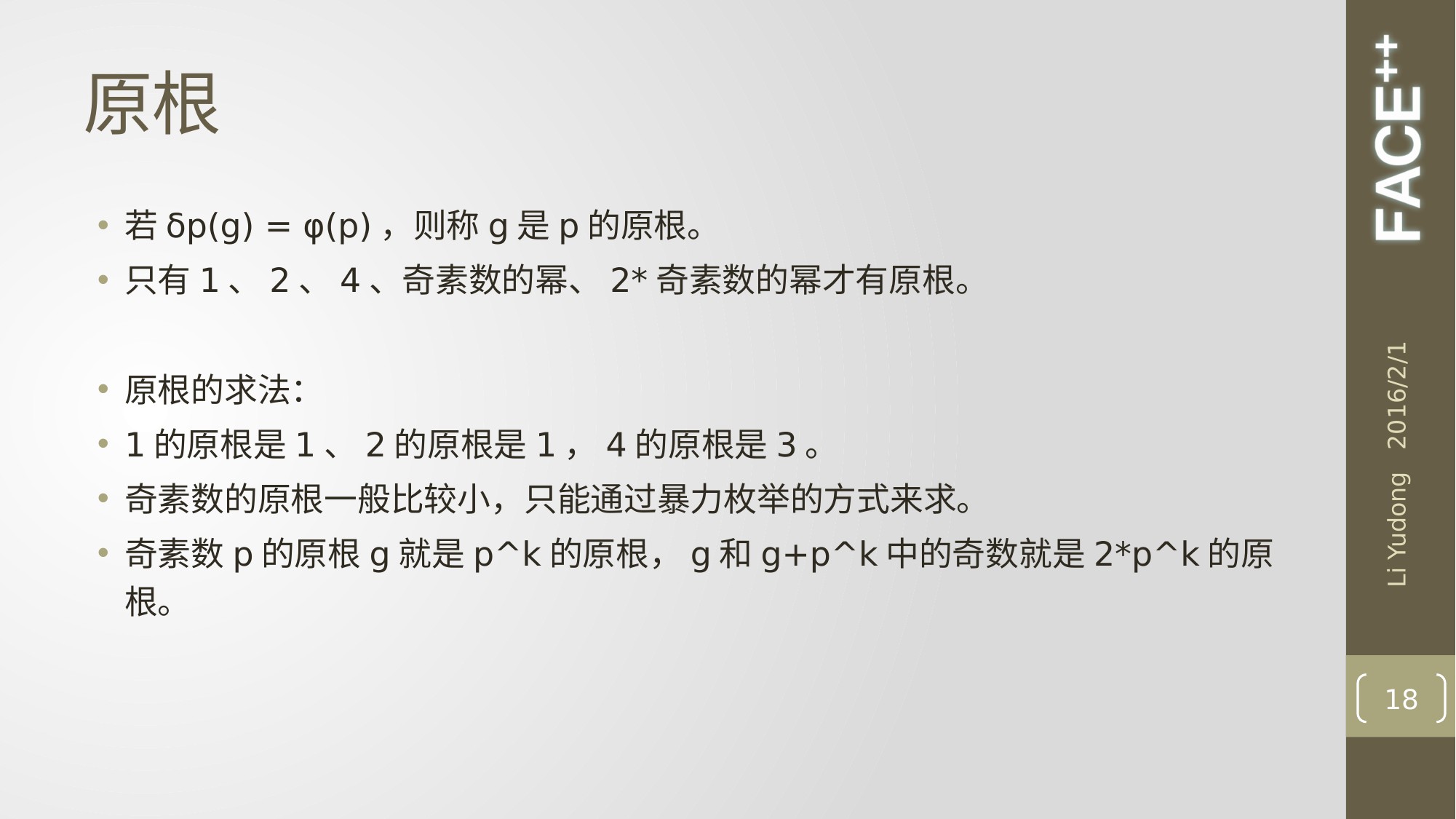

# 原根
若δp(g) = φ(p)，则称g是p的原根。
只有1、2、4、奇素数的幂、2*奇素数的幂才有原根。

原根的求法：
1的原根是1、2的原根是1，4的原根是3。
奇素数的原根一般比较小，只能通过暴力枚举的方式来求。
奇素数p的原根g就是p^k的原根，g和g+p^k中的奇数就是2*p^k的原根。

2016/2/1
Li Yudong
18